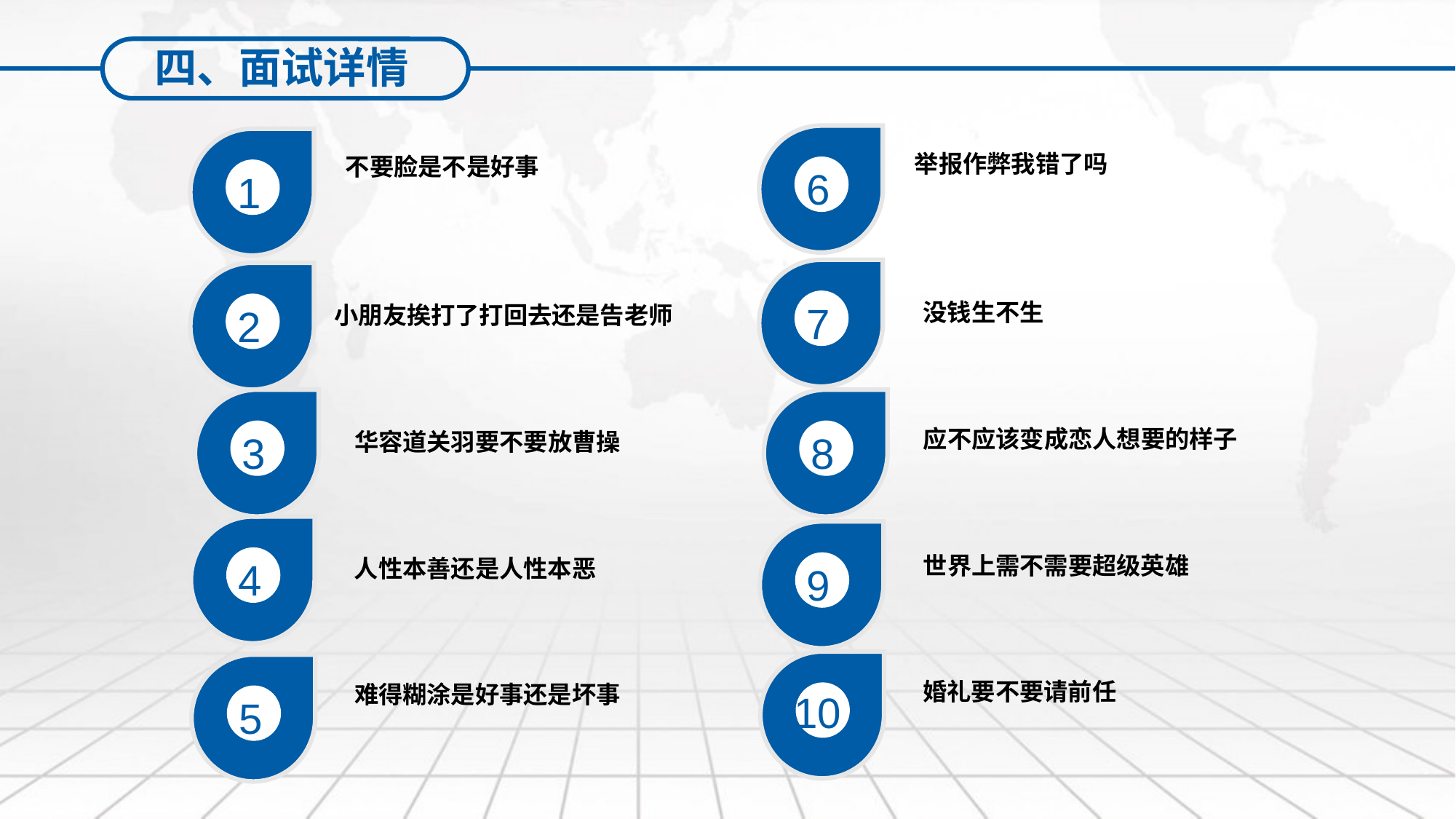

四、面试详情

6

1

举报作弊我错了吗
不要脸是不是好事

7

2

没钱生不生
小朋友挨打了打回去还是告老师

3

8

应不应该变成恋人想要的样子
华容道关羽要不要放曹操

4

9

世界上需不需要超级英雄
人性本善还是人性本恶

10

5

婚礼要不要请前任
难得糊涂是好事还是坏事